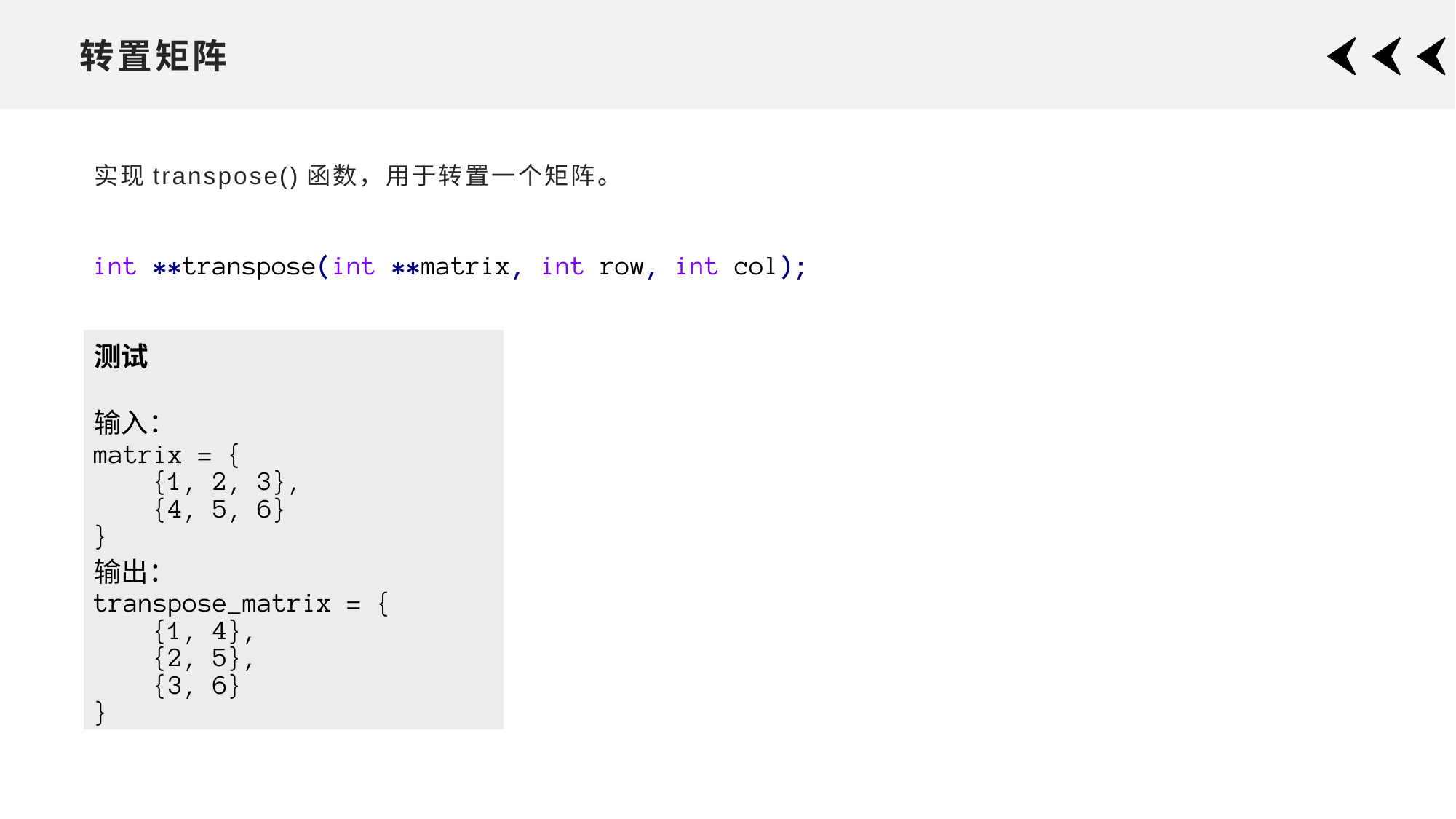

# 转置矩阵
实现transpose()函数，用于转置一个矩阵。
int **transpose(int **matrix, int row, int col);
| 测试 输入： matrix = { {1, 2, 3}, {4, 5, 6} } 输出： transpose\_matrix = { {1, 4}, {2, 5}, {3, 6} } |
| --- |